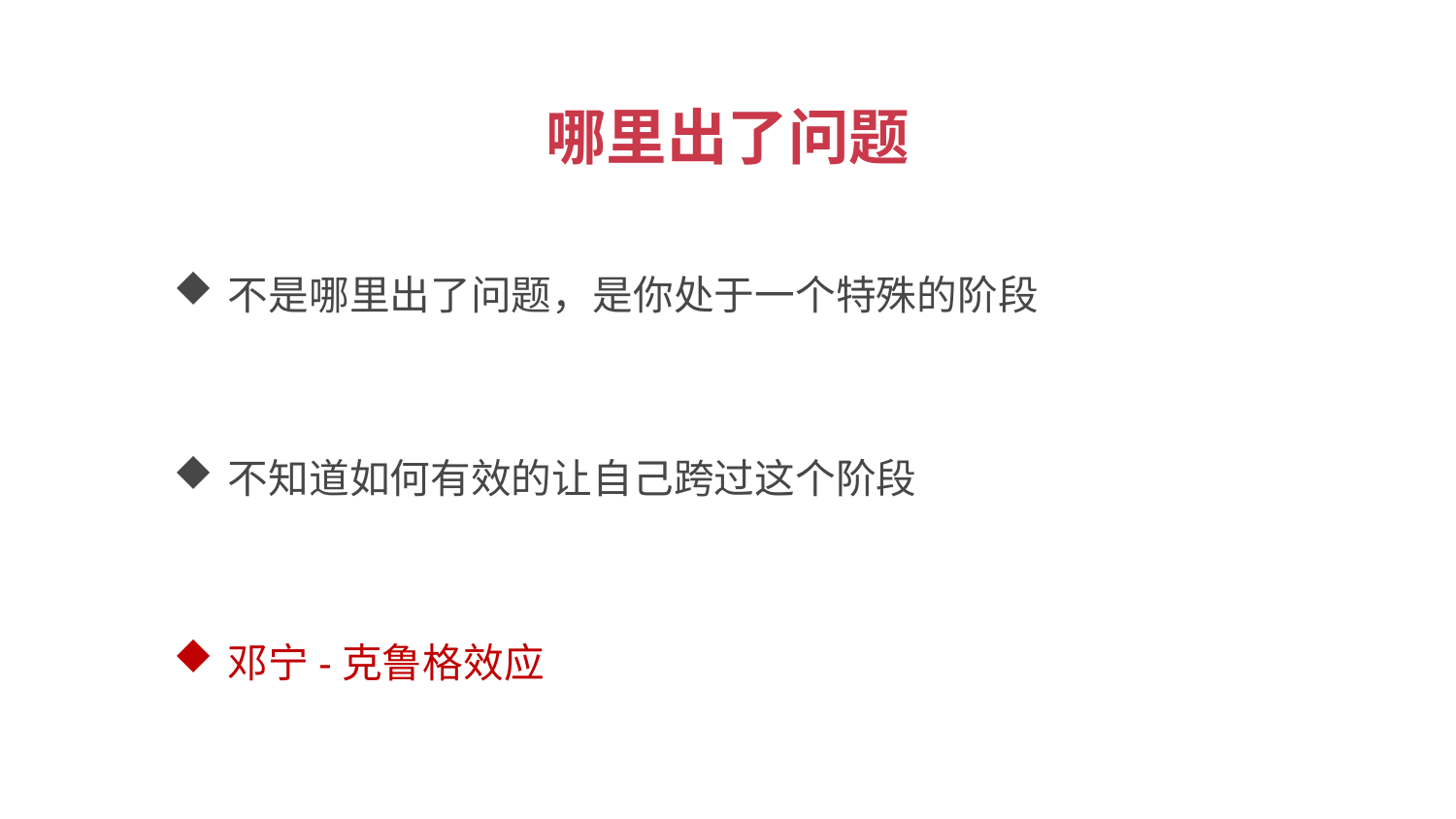

哪里出了问题
不是哪里出了问题，是你处于一个特殊的阶段
不知道如何有效的让自己跨过这个阶段
邓宁-克鲁格效应